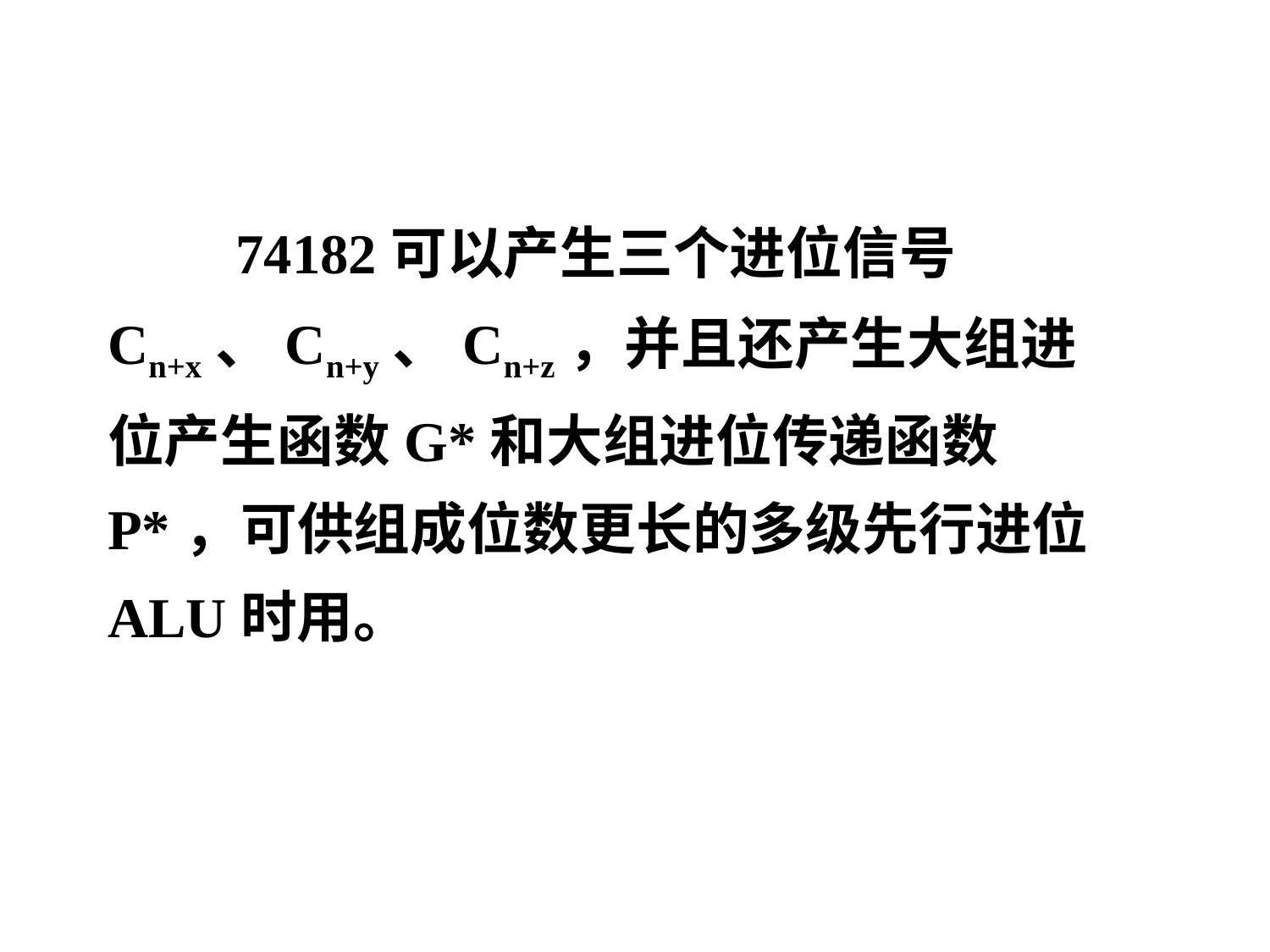

74182可以产生三个进位信号Cn+x、Cn+y、Cn+z，并且还产生大组进位产生函数G*和大组进位传递函数P*，可供组成位数更长的多级先行进位ALU时用。